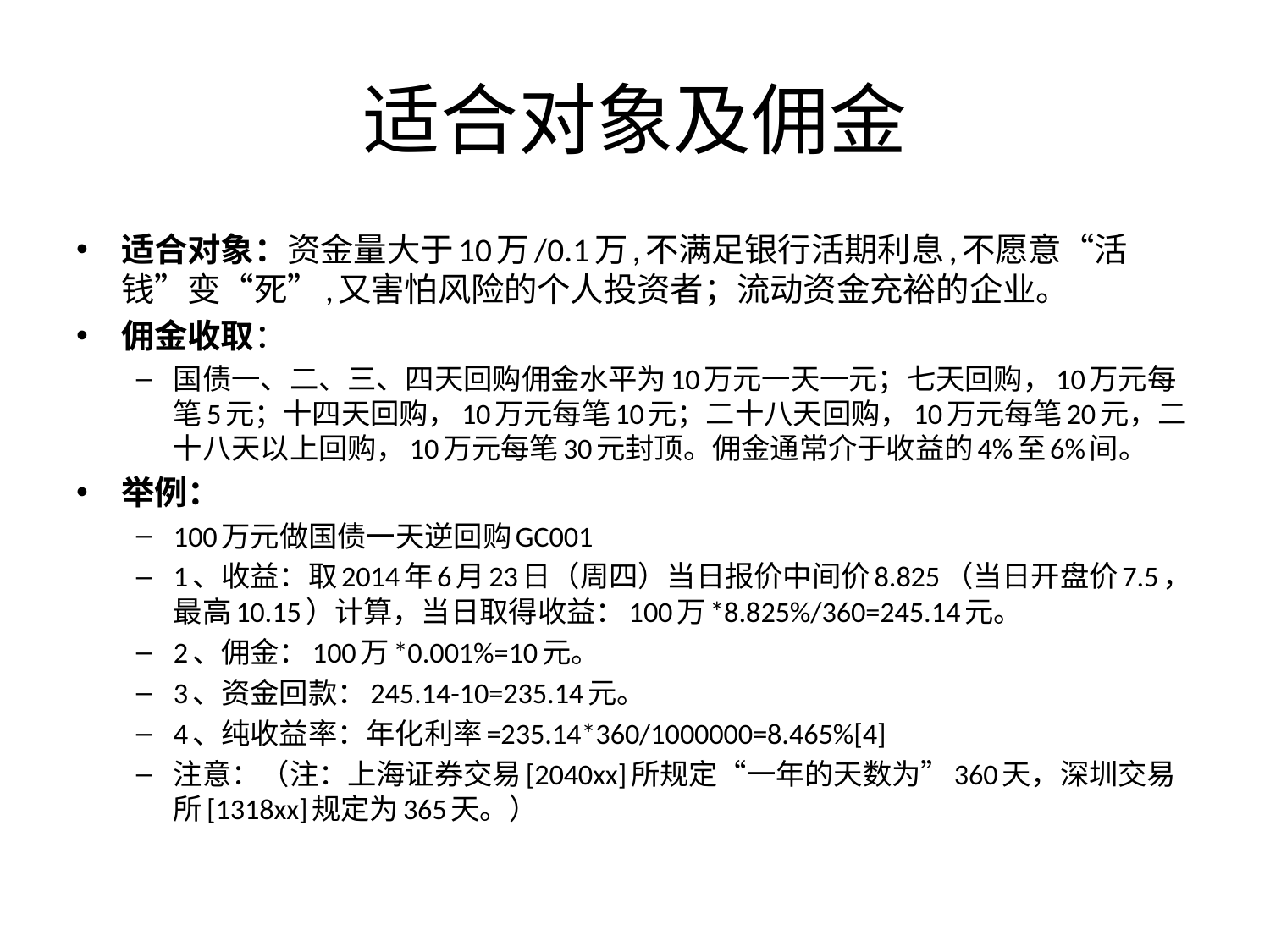

# 适合对象及佣金
适合对象：资金量大于10万/0.1万,不满足银行活期利息,不愿意“活钱”变“死”,又害怕风险的个人投资者；流动资金充裕的企业。
佣金收取：
国债一、二、三、四天回购佣金水平为10万元一天一元；七天回购，10万元每笔5元；十四天回购，10万元每笔10元；二十八天回购，10万元每笔20元，二十八天以上回购，10万元每笔30元封顶。佣金通常介于收益的4%至6%间。
举例：
100万元做国债一天逆回购GC001
1、收益：取2014年6月23日（周四）当日报价中间价8.825（当日开盘价7.5，最高10.15）计算，当日取得收益：100万*8.825%/360=245.14元。
2、佣金：100万*0.001%=10元。
3、资金回款：245.14-10=235.14元。
4、纯收益率：年化利率=235.14*360/1000000=8.465%[4]
注意：（注：上海证券交易[2040xx]所规定“一年的天数为”360天，深圳交易所[1318xx]规定为365天。）